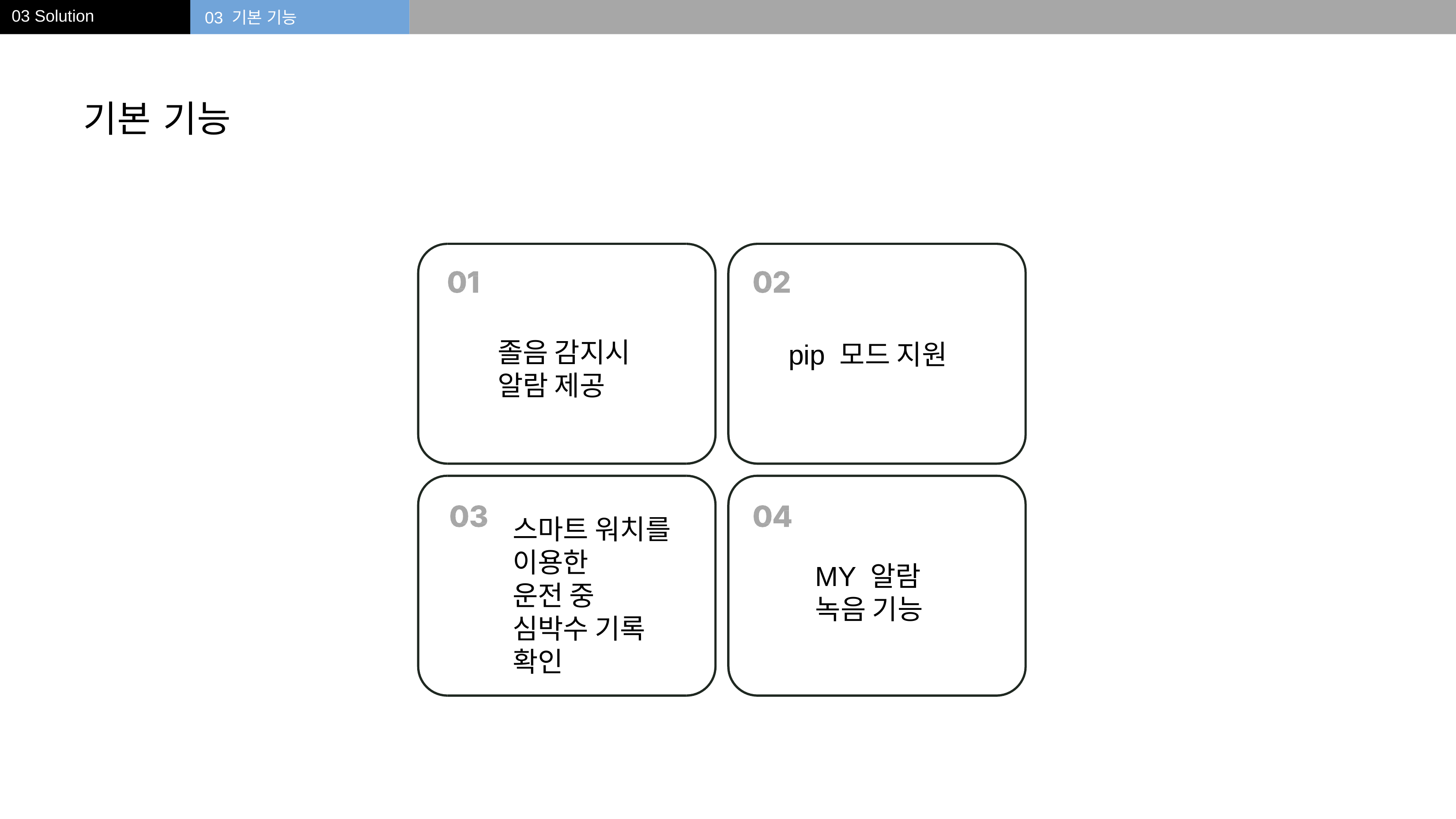

03 Solution
03 기본 기능
기본 기능

졸음 감지시 알람 제공

pip 모드 지원

스마트 워치를 이용한
운전 중
심박수 기록 확인
MY 알람
녹음 기능